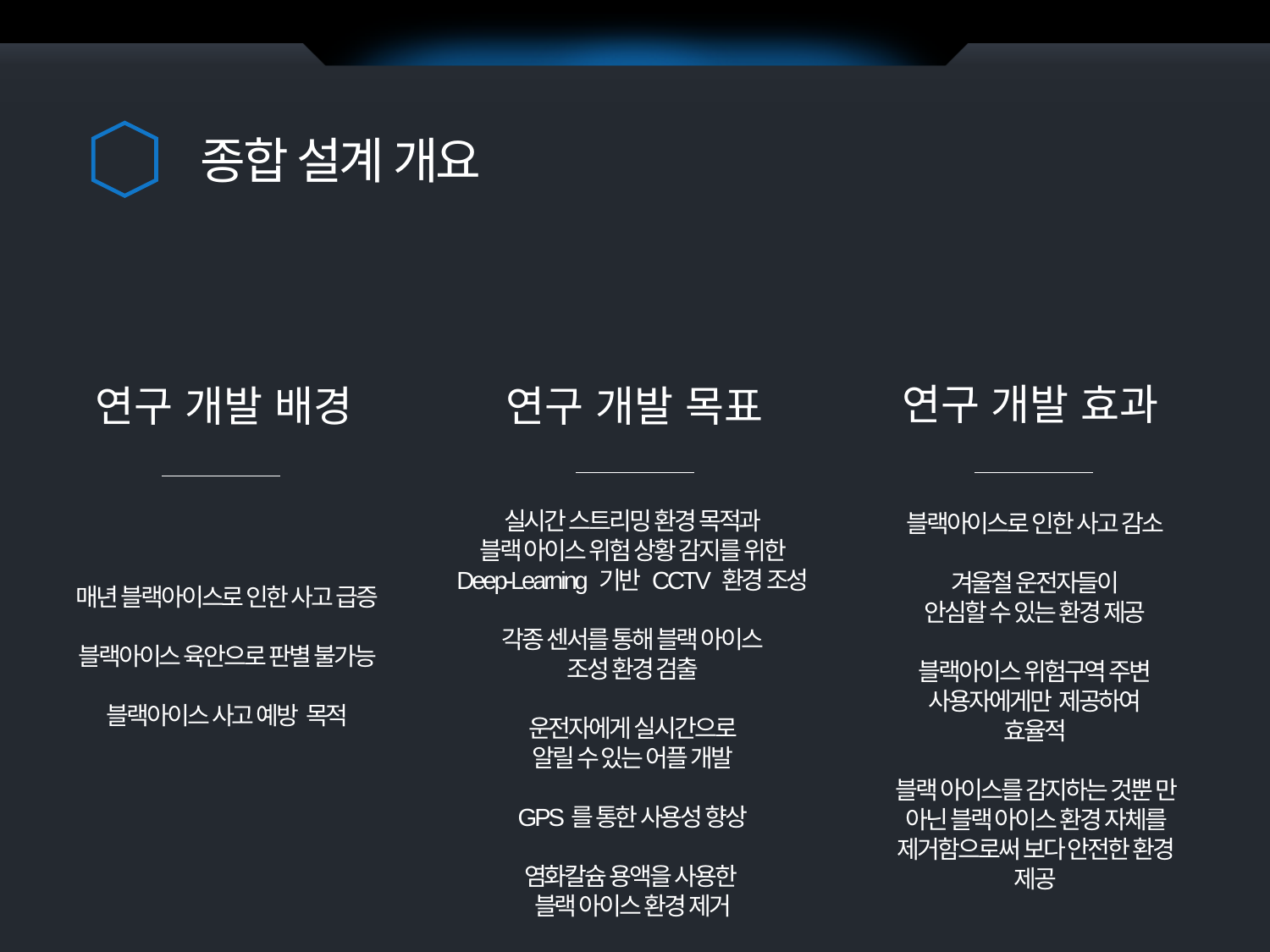

종합 설계 개요

연구 개발 효과
연구 개발 목표
연구 개발 배경
실시간 스트리밍 환경 목적과
블랙 아이스 위험 상황 감지를 위한
Deep-Learning 기반 CCTV 환경 조성

각종 센서를 통해 블랙 아이스
조성 환경 검출

운전자에게 실시간으로
알릴 수 있는 어플 개발

GPS를 통한 사용성 향상

염화칼슘 용액을 사용한
블랙 아이스 환경 제거
블랙아이스로 인한 사고 감소

겨울철 운전자들이
안심할 수 있는 환경 제공

블랙아이스 위험구역 주변
사용자에게만  제공하여
효율적

블랙 아이스를 감지하는 것뿐 만 아닌 블랙 아이스 환경 자체를 제거함으로써 보다 안전한 환경 제공
매년 블랙아이스로 인한 사고 급증

블랙아이스 육안으로 판별 불가능

블랙아이스 사고 예방  목적